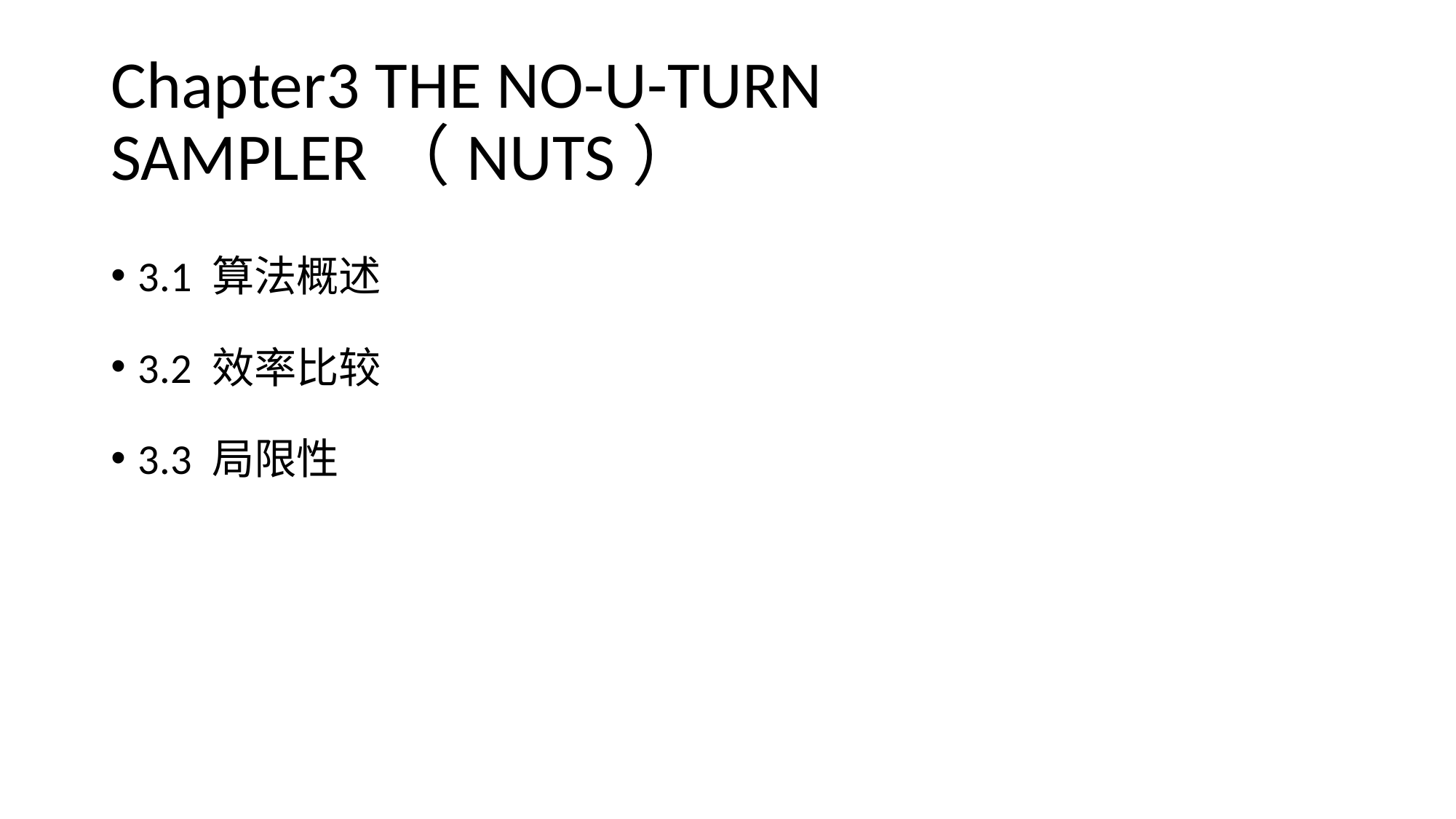

# Chapter3 THE NO-U-TURN SAMPLER（NUTS）
3.1 算法概述
3.2 效率比较
3.3 局限性